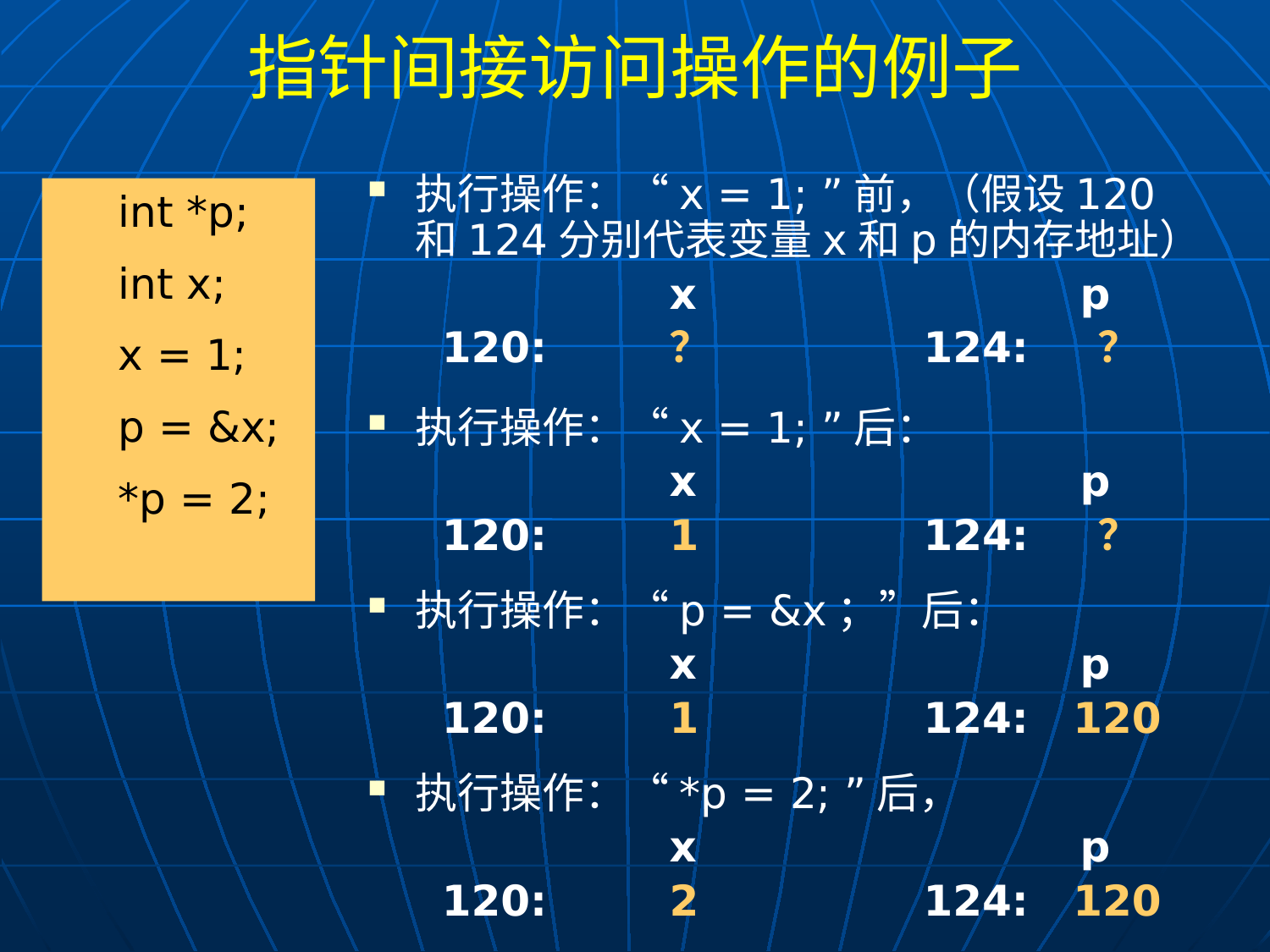

# 指针间接访问操作的例子
执行操作：“x = 1; ”前，（假设120和124分别代表变量x和p的内存地址）
			x              		  p
     120:	？		124:    ？
执行操作：“x = 1; ”后：
			x              		  p
     120:	1		124:    ？
执行操作：“p = &x；”后：
			x              		  p
     120:	1		124:   120
执行操作：“*p = 2; ”后，
			x             		  p
     120:	2		124:   120
int *p;
int x;
x = 1;
p = &x;
*p = 2;